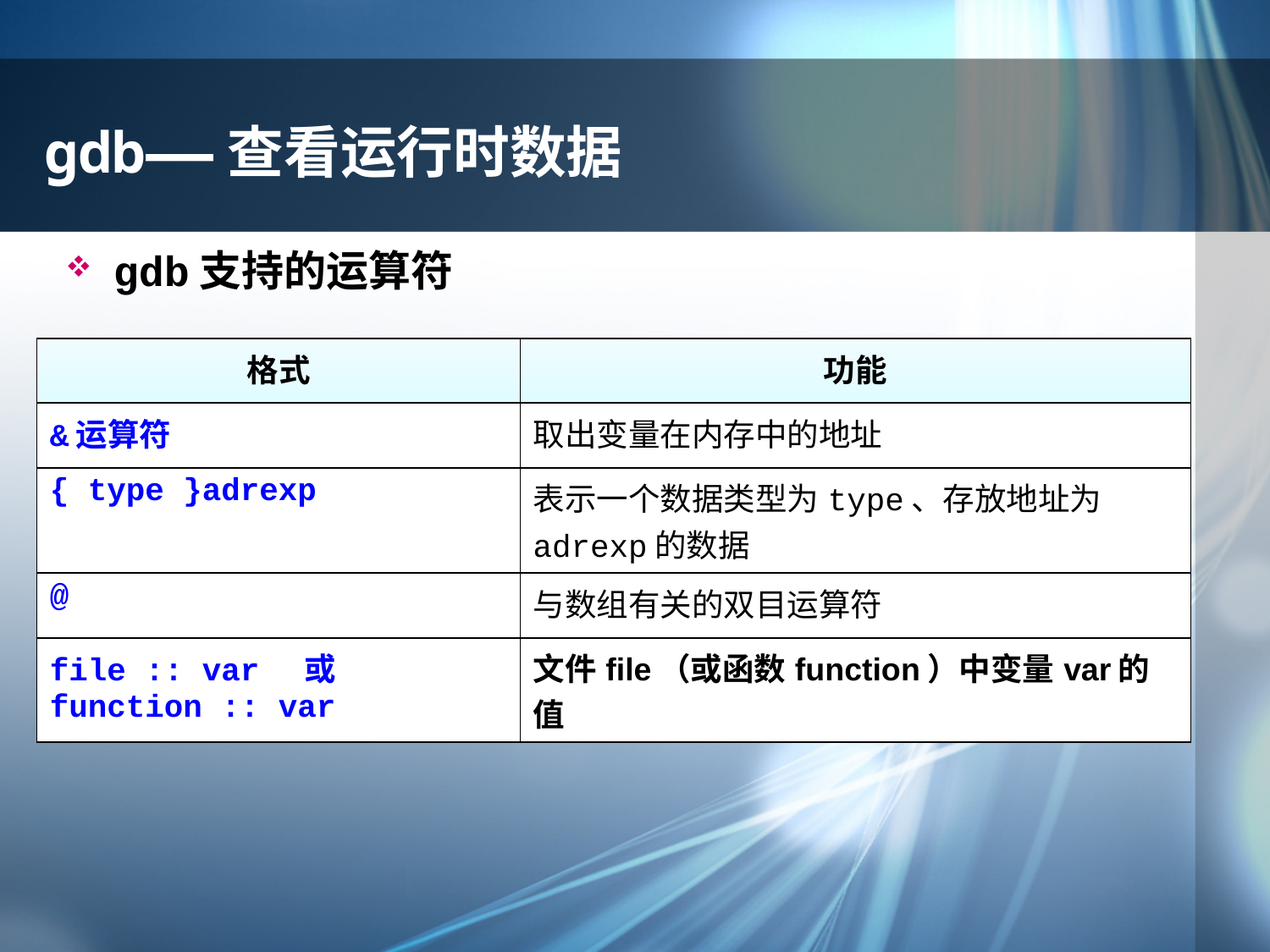

# gdb——查看运行时数据
gdb支持的运算符

| 格式 | 功能 |
| --- | --- |
| &运算符 | 取出变量在内存中的地址 |
| { type }adrexp | 表示一个数据类型为type、存放地址为adrexp的数据 |
| @ | 与数组有关的双目运算符 |
| file :: var 或 function :: var | 文件file（或函数function）中变量var的值 |